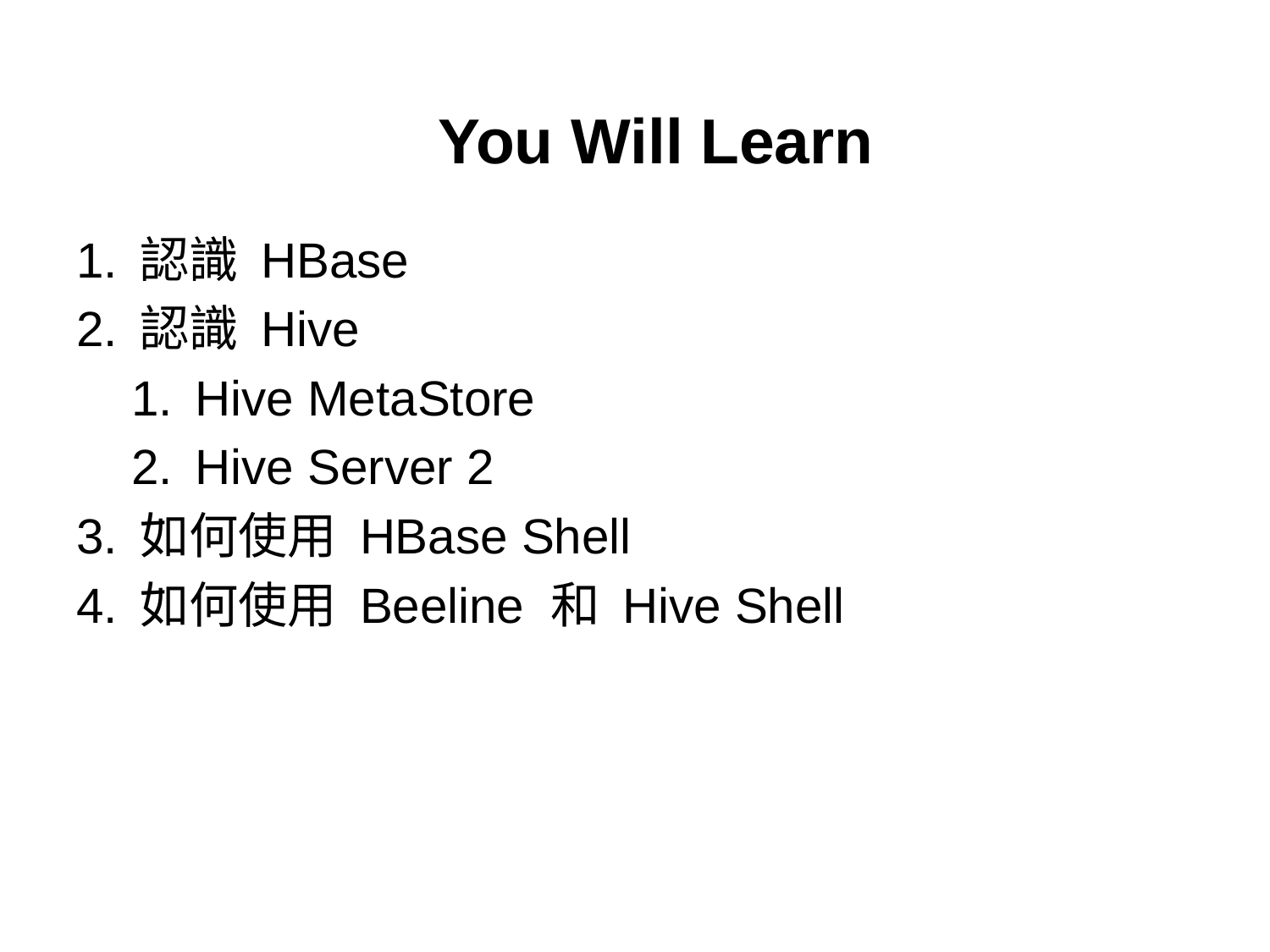

You Will Learn
認識 HBase
認識 Hive
Hive MetaStore
Hive Server 2
如何使用 HBase Shell
如何使用 Beeline 和 Hive Shell